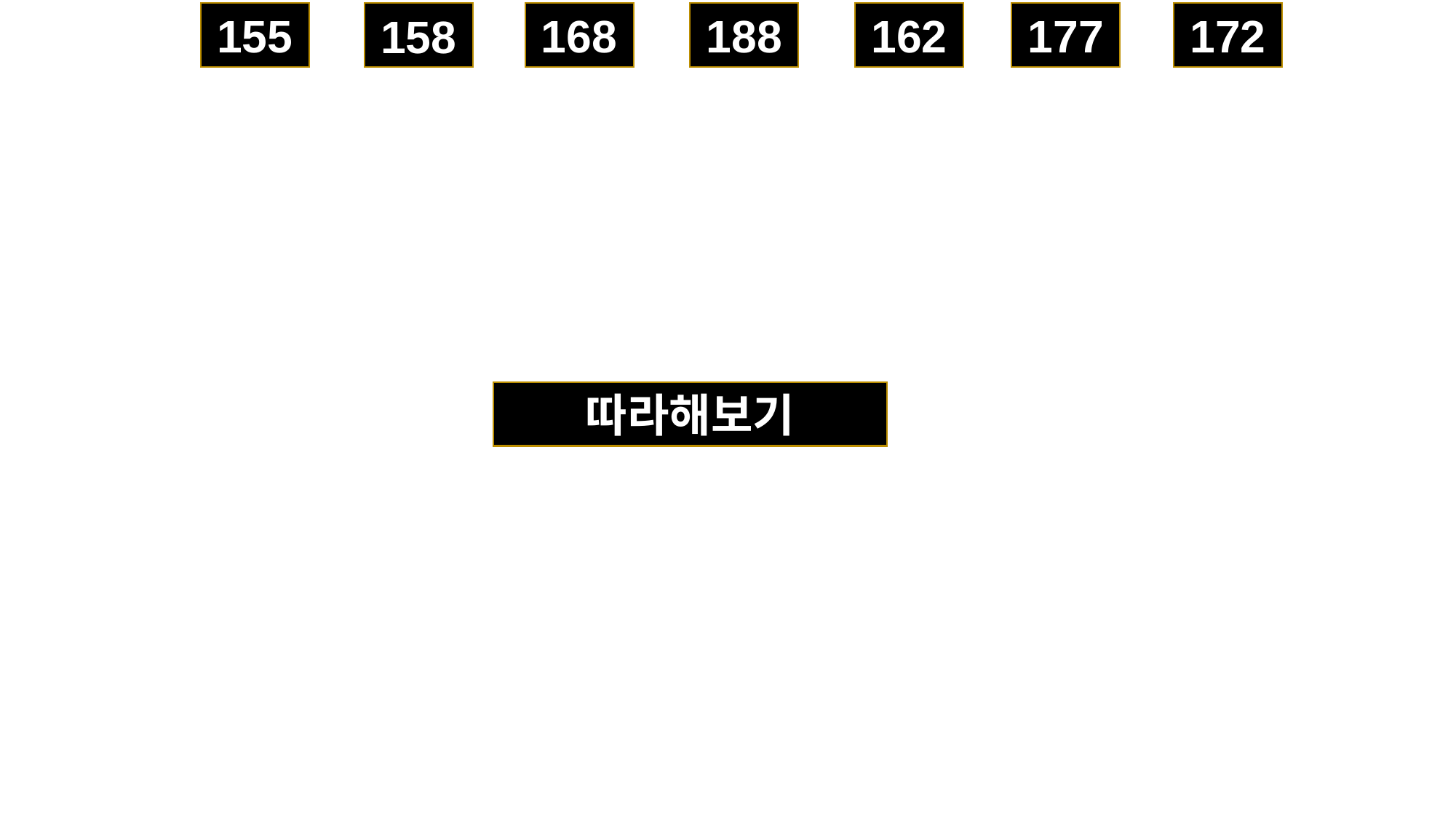

155
168
188
162
177
172
158
따라해보기